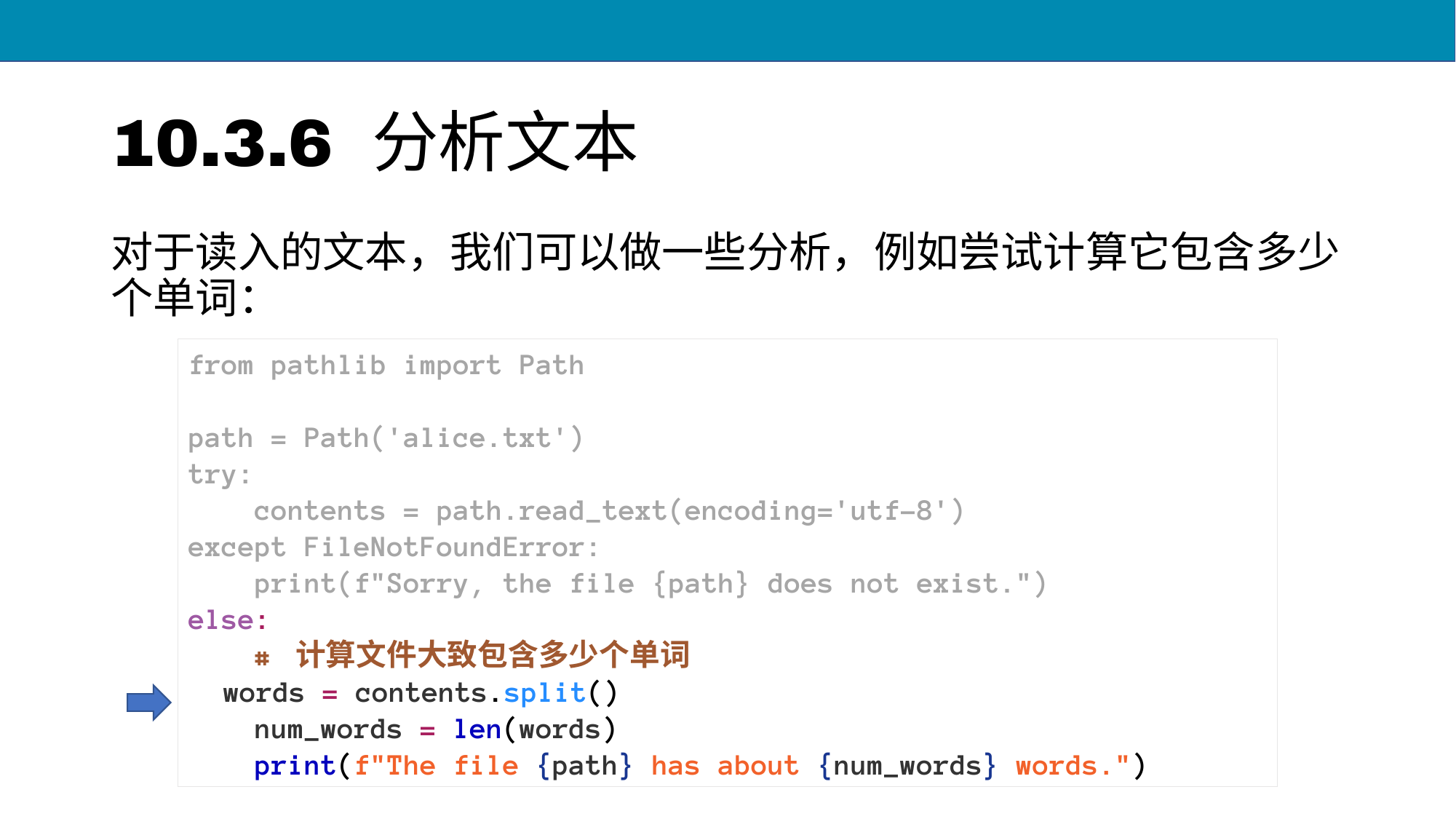

# 10.3.6 分析文本
对于读入的文本，我们可以做一些分析，例如尝试计算它包含多少个单词：
from pathlib import Path
path = Path('alice.txt')
try:
    contents = path.read_text(encoding='utf-8')
except FileNotFoundError:
    print(f"Sorry, the file {path} does not exist.")
else:
    # 计算文件大致包含多少个单词
    words = contents.split()
    num_words = len(words)
    print(f"The file {path} has about {num_words} words.")